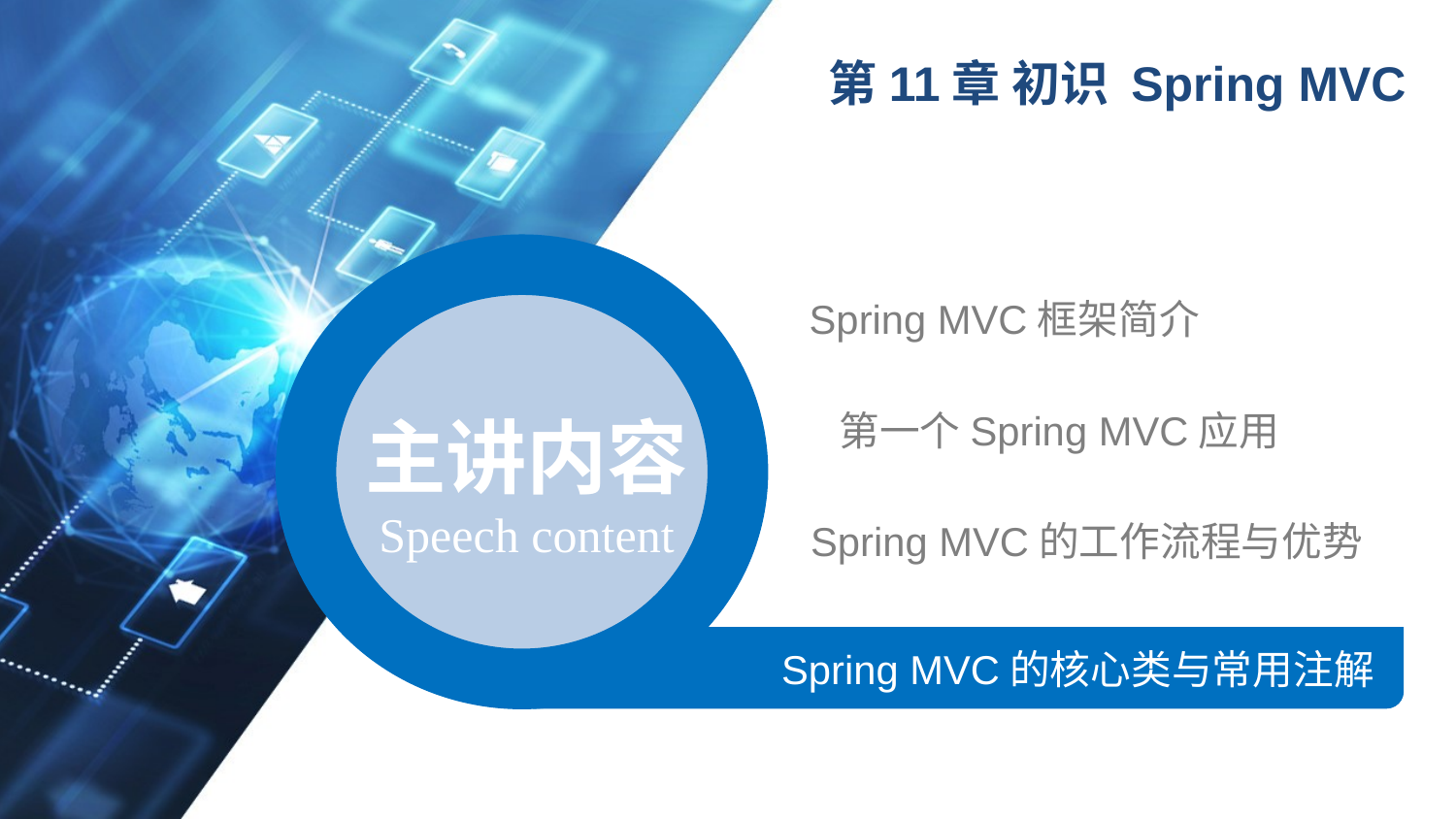

# 第11章 初识 Spring MVC

主讲内容
Speech content
Spring MVC框架简介
第一个Spring MVC应用
Spring MVC的工作流程与优势

Spring MVC的核心类与常用注解